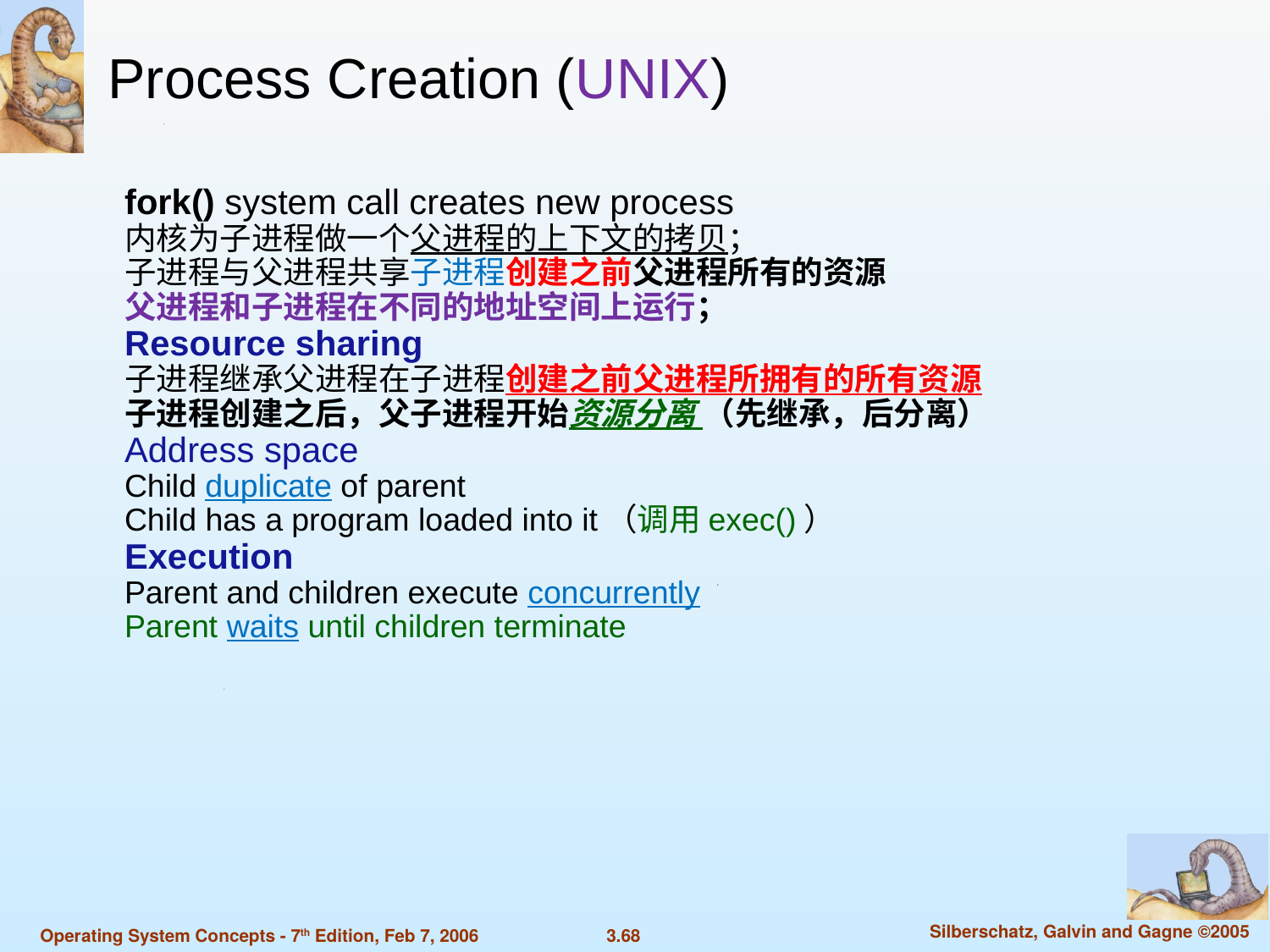

Process Creation (UNIX)
fork() system call creates new process
内核为子进程做一个父进程的上下文的拷贝；
子进程与父进程共享子进程创建之前父进程所有的资源
父进程和子进程在不同的地址空间上运行；
Resource sharing
子进程继承父进程在子进程创建之前父进程所拥有的所有资源
子进程创建之后，父子进程开始资源分离 （先继承，后分离）
Address space
Child duplicate of parent
Child has a program loaded into it（调用exec()）
Execution
Parent and children execute concurrently
Parent waits until children terminate